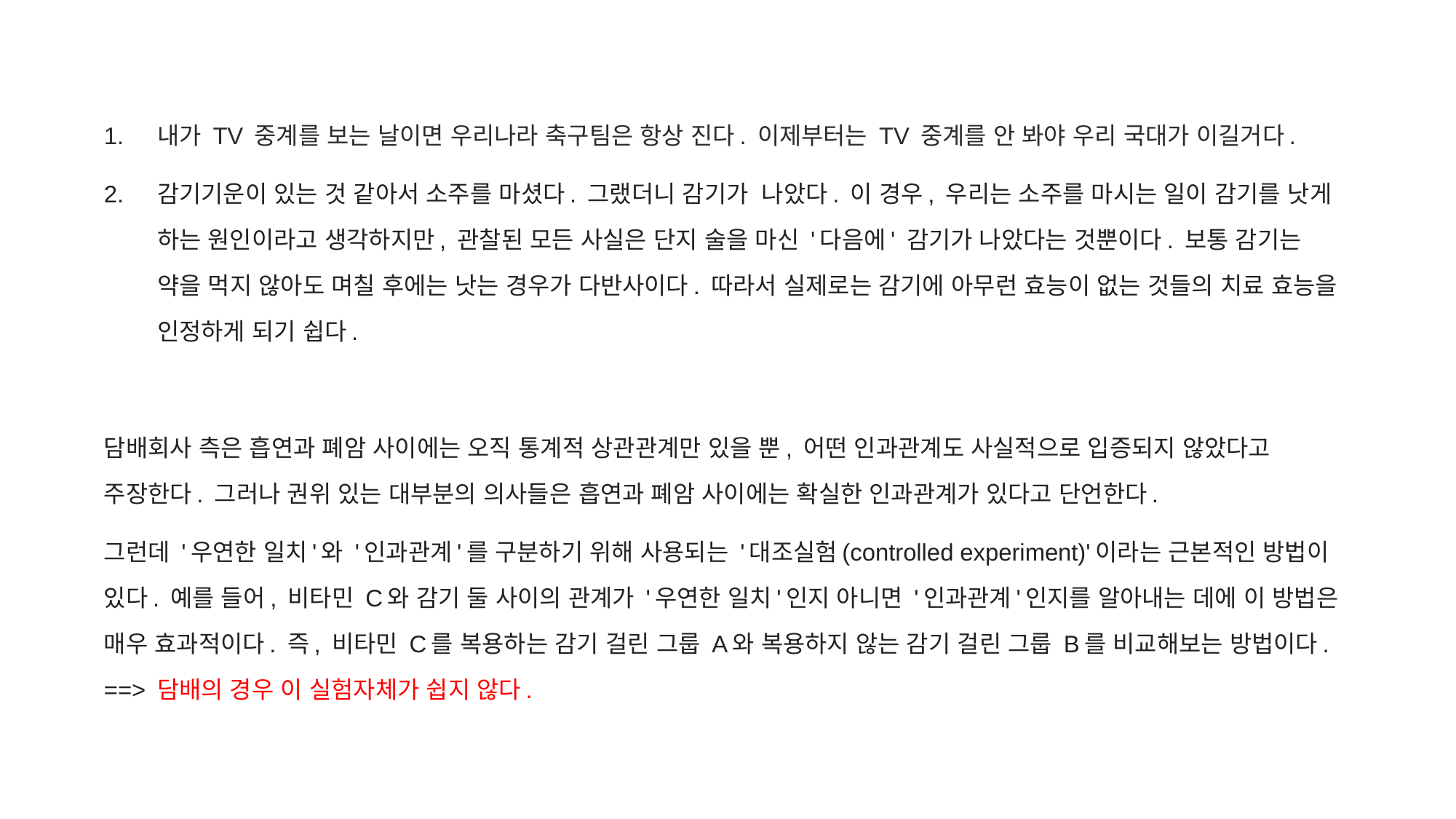

내가 TV 중계를 보는 날이면 우리나라 축구팀은 항상 진다. 이제부터는 TV 중계를 안 봐야 우리 국대가 이길거다.
감기기운이 있는 것 같아서 소주를 마셨다. 그랬더니 감기가  나았다. 이 경우, 우리는 소주를 마시는 일이 감기를 낫게 하는 원인이라고 생각하지만, 관찰된 모든 사실은 단지 술을 마신 '다음에' 감기가 나았다는 것뿐이다. 보통 감기는 약을 먹지 않아도 며칠 후에는 낫는 경우가 다반사이다. 따라서 실제로는 감기에 아무런 효능이 없는 것들의 치료 효능을 인정하게 되기 쉽다.

담배회사 측은 흡연과 폐암 사이에는 오직 통계적 상관관계만 있을 뿐, 어떤 인과관계도 사실적으로 입증되지 않았다고 주장한다. 그러나 권위 있는 대부분의 의사들은 흡연과 폐암 사이에는 확실한 인과관계가 있다고 단언한다.
그런데 '우연한 일치'와 '인과관계'를 구분하기 위해 사용되는 '대조실험(controlled experiment)'이라는 근본적인 방법이 있다. 예를 들어, 비타민 C와 감기 둘 사이의 관계가 '우연한 일치'인지 아니면 '인과관계'인지를 알아내는 데에 이 방법은 매우 효과적이다. 즉, 비타민 C를 복용하는 감기 걸린 그룹 A와 복용하지 않는 감기 걸린 그룹 B를 비교해보는 방법이다. ==> 담배의 경우 이 실험자체가 쉽지 않다.